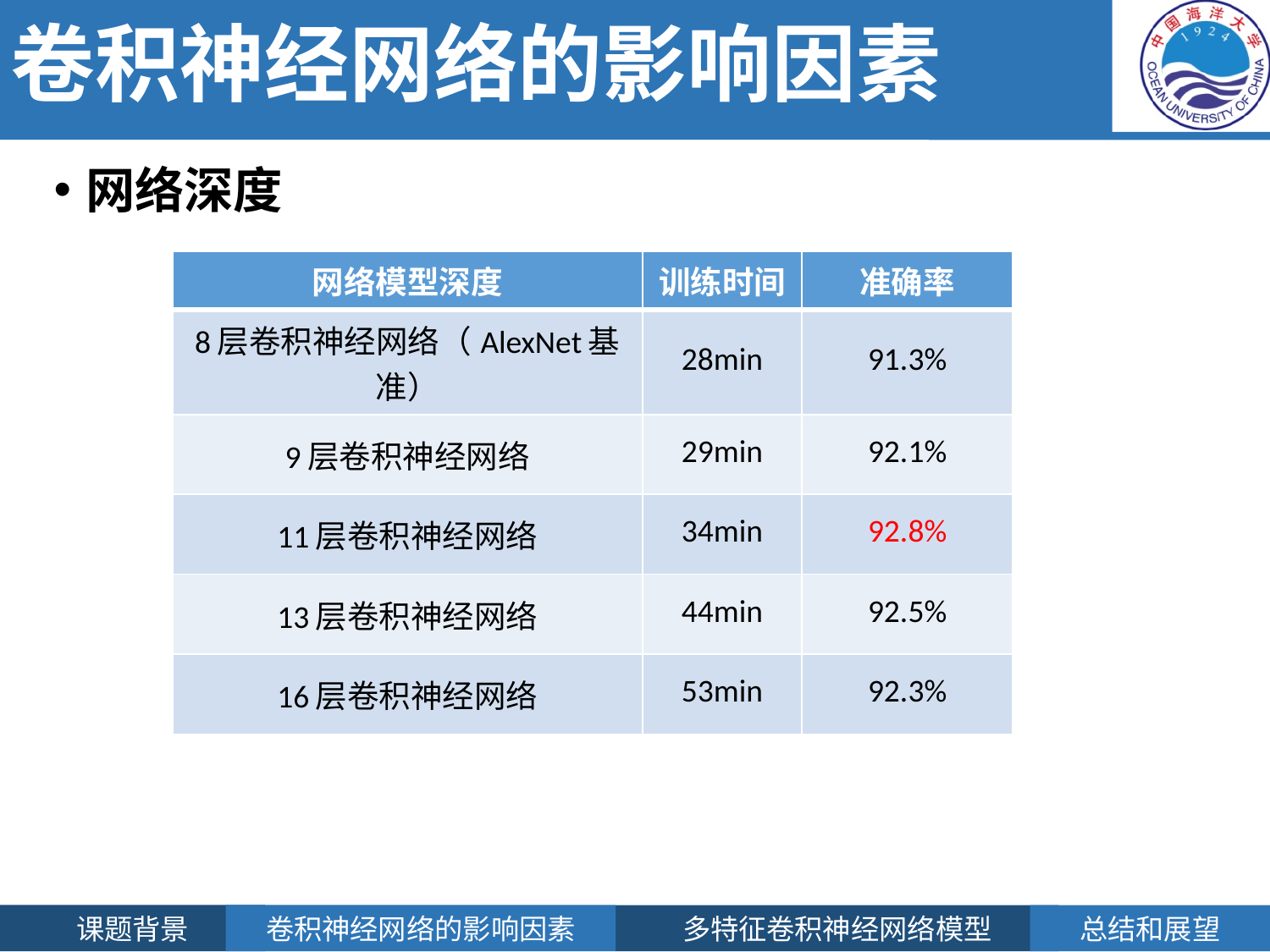

# 卷积神经网络的影响因素
网络深度

| 网络模型深度 | 训练时间 | 准确率 |
| --- | --- | --- |
| 8层卷积神经网络（AlexNet基准） | 28min | 91.3% |
| 9层卷积神经网络 | 29min | 92.1% |
| 11层卷积神经网络 | 34min | 92.8% |
| 13层卷积神经网络 | 44min | 92.5% |
| 16层卷积神经网络 | 53min | 92.3% |